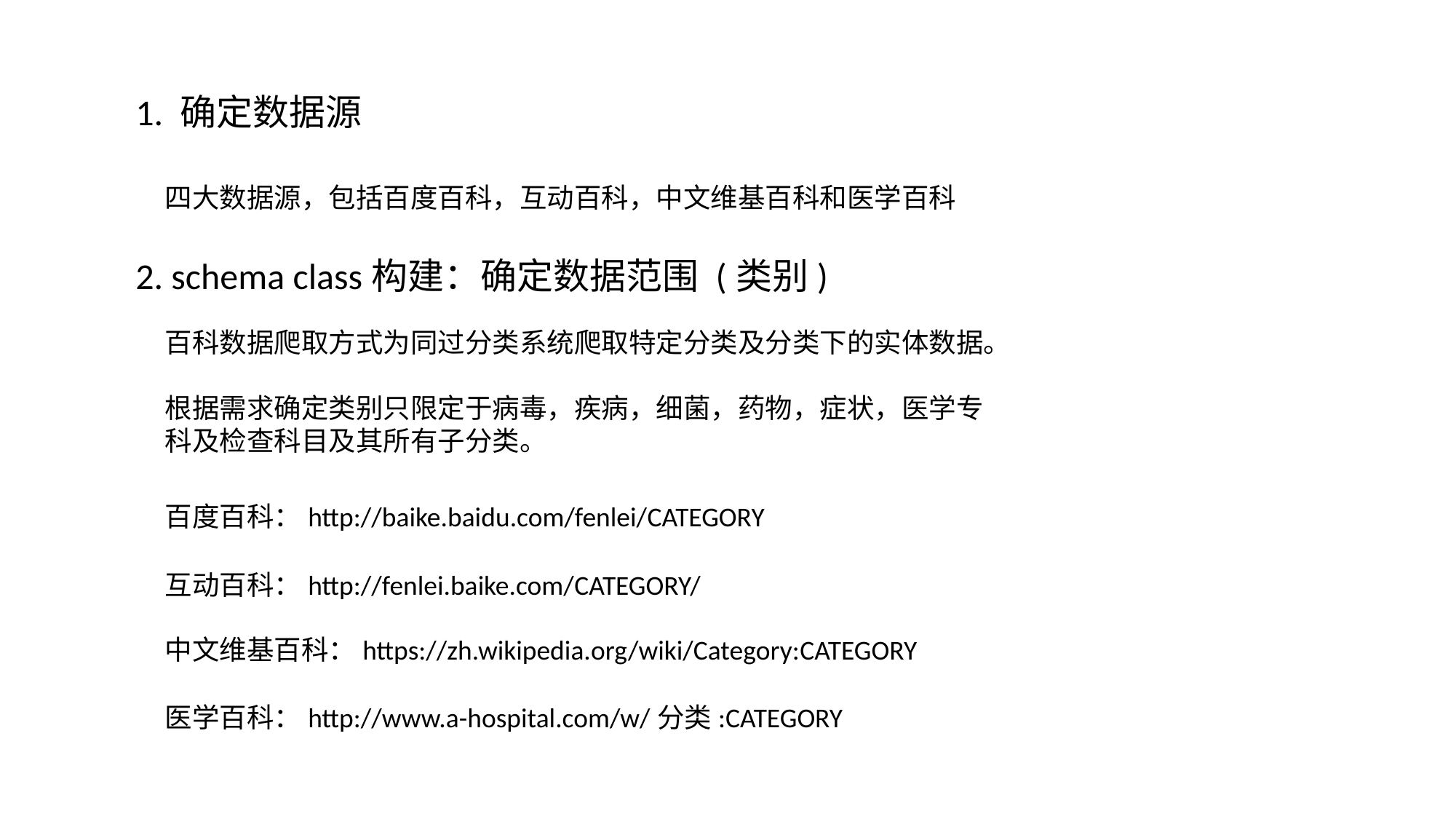

1. 确定数据源
四大数据源，包括百度百科，互动百科，中文维基百科和医学百科
2. schema class构建：确定数据范围 (类别)
百科数据爬取方式为同过分类系统爬取特定分类及分类下的实体数据。

根据需求确定类别只限定于病毒，疾病，细菌，药物，症状，医学专科及检查科目及其所有子分类。
百度百科：http://baike.baidu.com/fenlei/CATEGORY
互动百科：http://fenlei.baike.com/CATEGORY/
中文维基百科：https://zh.wikipedia.org/wiki/Category:CATEGORY
医学百科：http://www.a-hospital.com/w/分类:CATEGORY